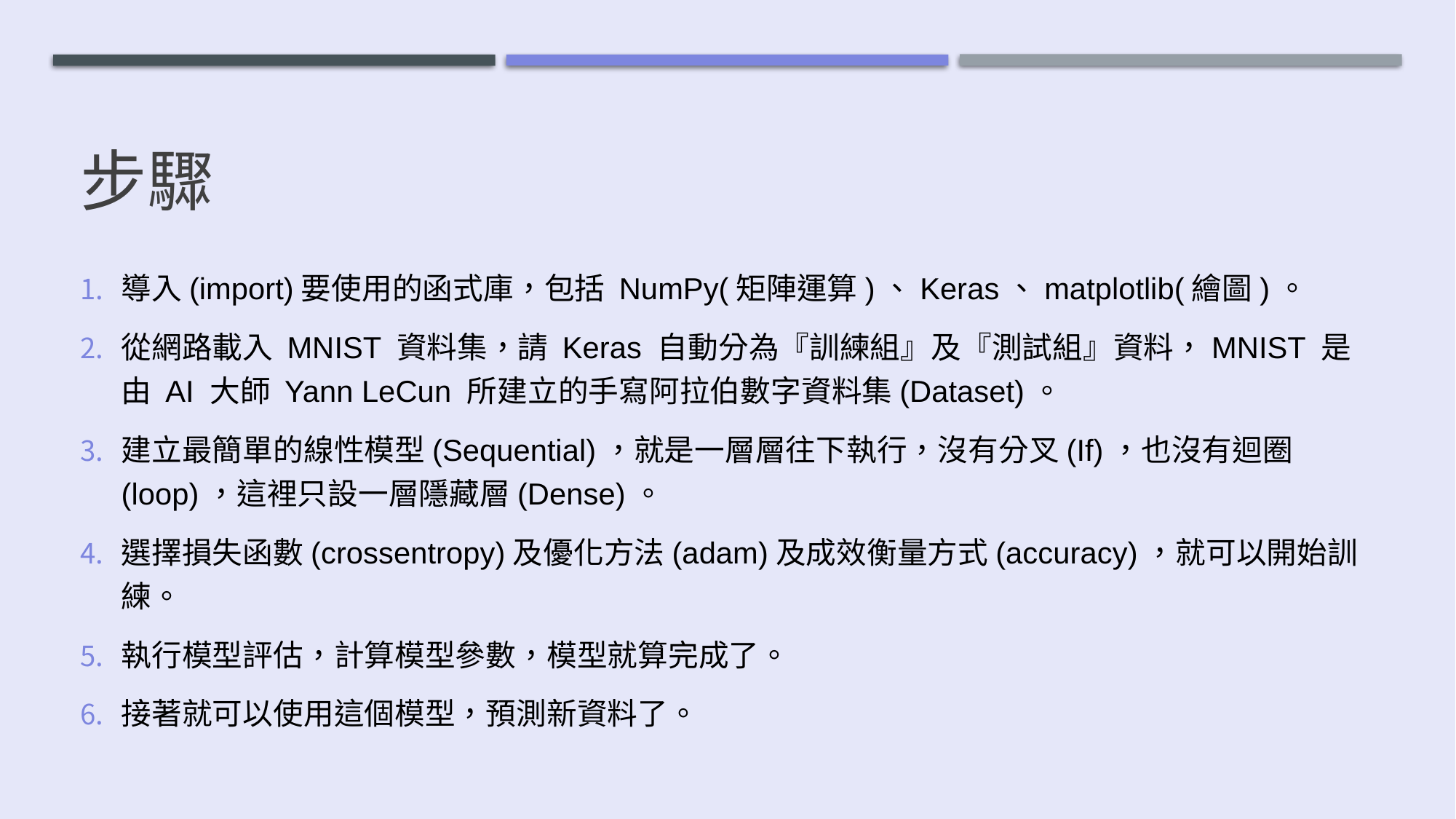

# 步驟
導入(import)要使用的函式庫，包括 NumPy(矩陣運算)、Keras、matplotlib(繪圖)。
從網路載入 MNIST 資料集，請 Keras 自動分為『訓練組』及『測試組』資料，MNIST 是由 AI 大師 Yann LeCun 所建立的手寫阿拉伯數字資料集(Dataset)。
建立最簡單的線性模型(Sequential)，就是一層層往下執行，沒有分叉(If)，也沒有迴圈(loop)，這裡只設一層隱藏層(Dense)。
選擇損失函數(crossentropy)及優化方法(adam)及成效衡量方式(accuracy)，就可以開始訓練。
執行模型評估，計算模型參數，模型就算完成了。
接著就可以使用這個模型，預測新資料了。